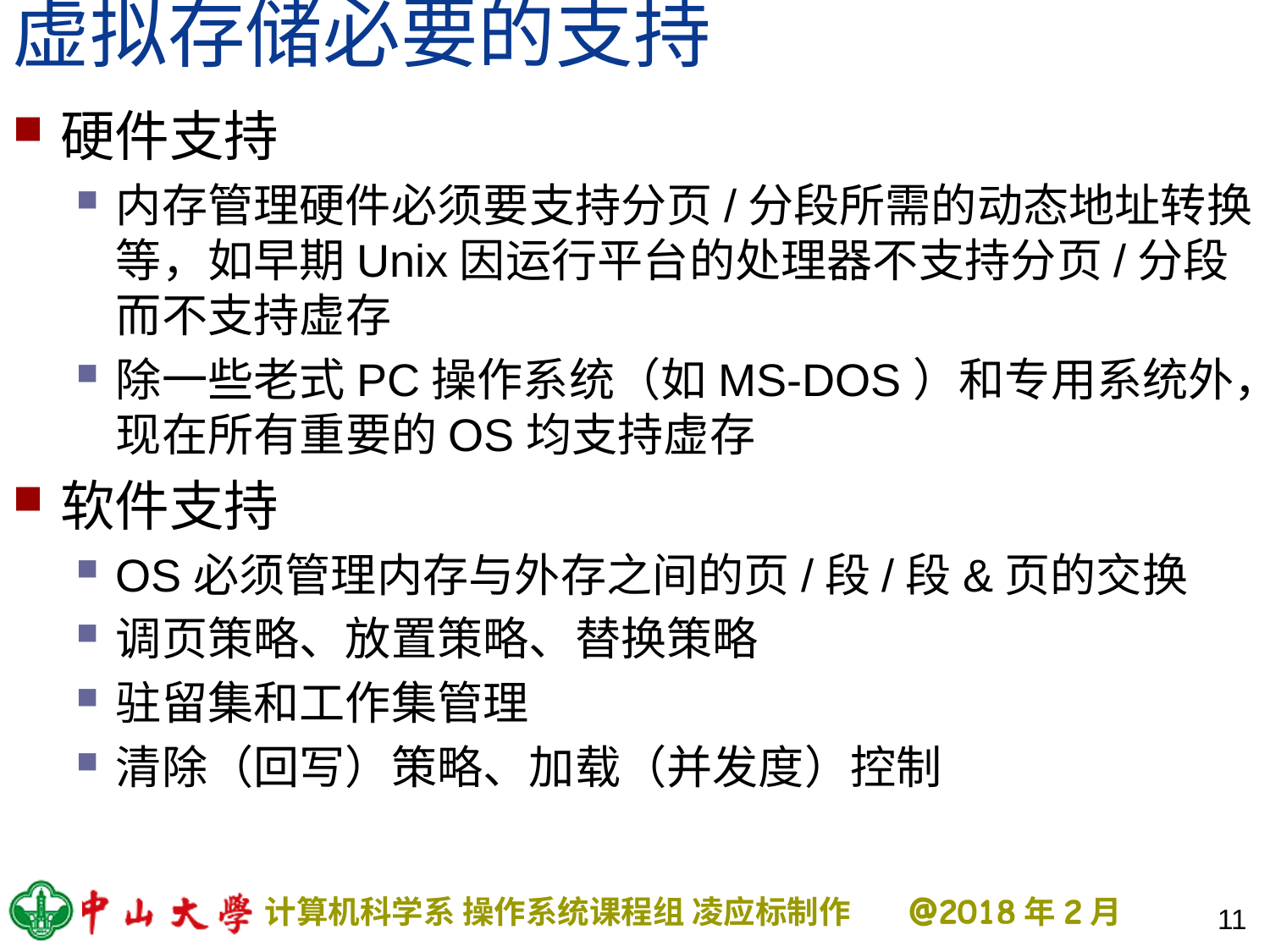

# 虚拟存储必要的支持
硬件支持
内存管理硬件必须要支持分页/分段所需的动态地址转换等，如早期Unix因运行平台的处理器不支持分页/分段而不支持虚存
除一些老式PC操作系统（如MS-DOS）和专用系统外，现在所有重要的OS均支持虚存
软件支持
OS必须管理内存与外存之间的页/段/段&页的交换
调页策略、放置策略、替换策略
驻留集和工作集管理
清除（回写）策略、加载（并发度）控制
11